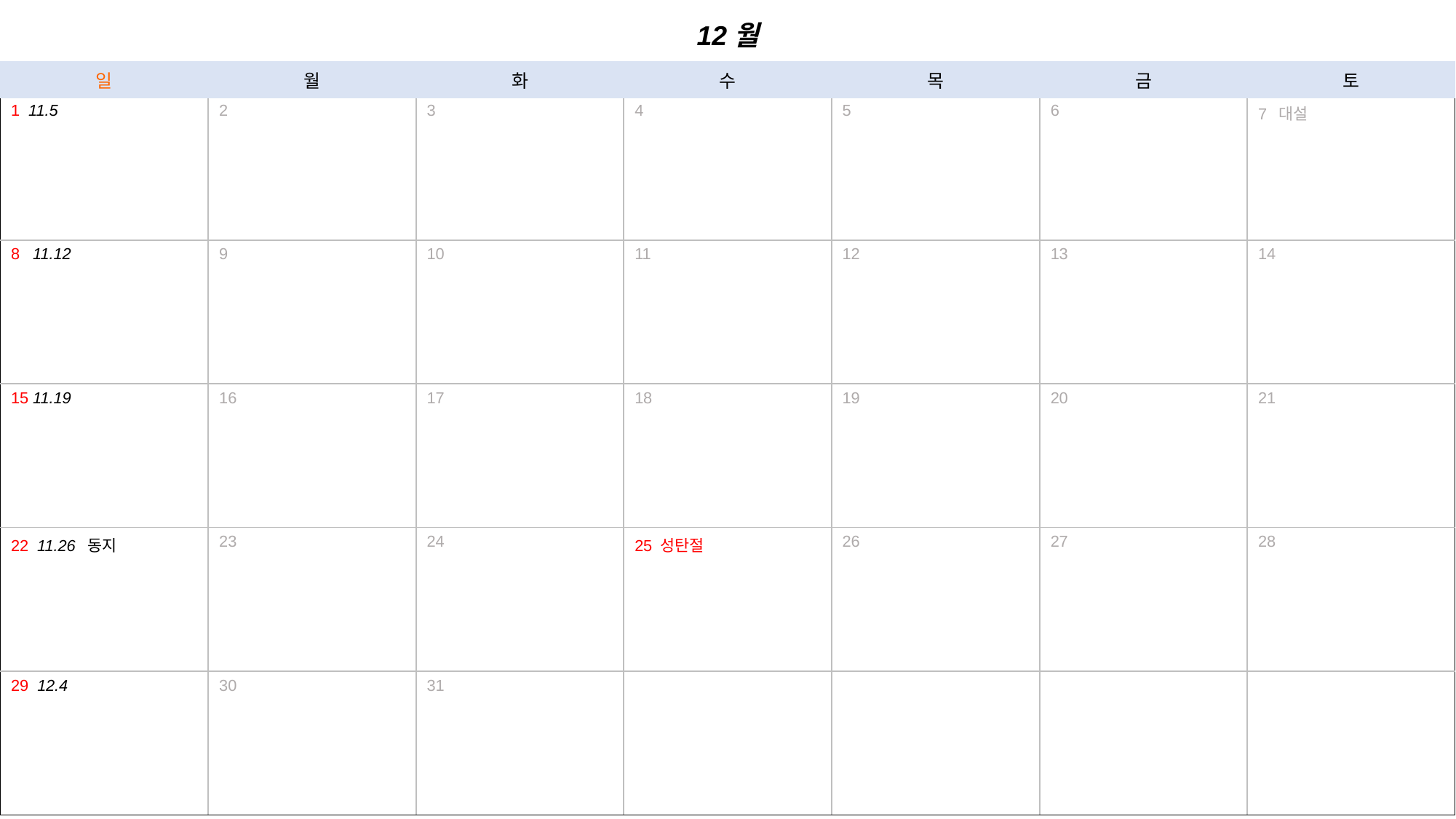

12월
| 일 | 월 | 화 | 수 | 목 | 금 | 토 |
| --- | --- | --- | --- | --- | --- | --- |
| 1 11.5 | 2 | 3 | 4 | 5 | 6 | 7 대설 |
| --- | --- | --- | --- | --- | --- | --- |
| 8 11.12 | 9 | 10 | 11 | 12 | 13 | 14 |
| 15 11.19 | 16 | 17 | 18 | 19 | 20 | 21 |
| 22 11.26 동지 | 23 | 24 | 25 성탄절 | 26 | 27 | 28 |
| 29 12.4 | 30 | 31 |  |  |  |  |